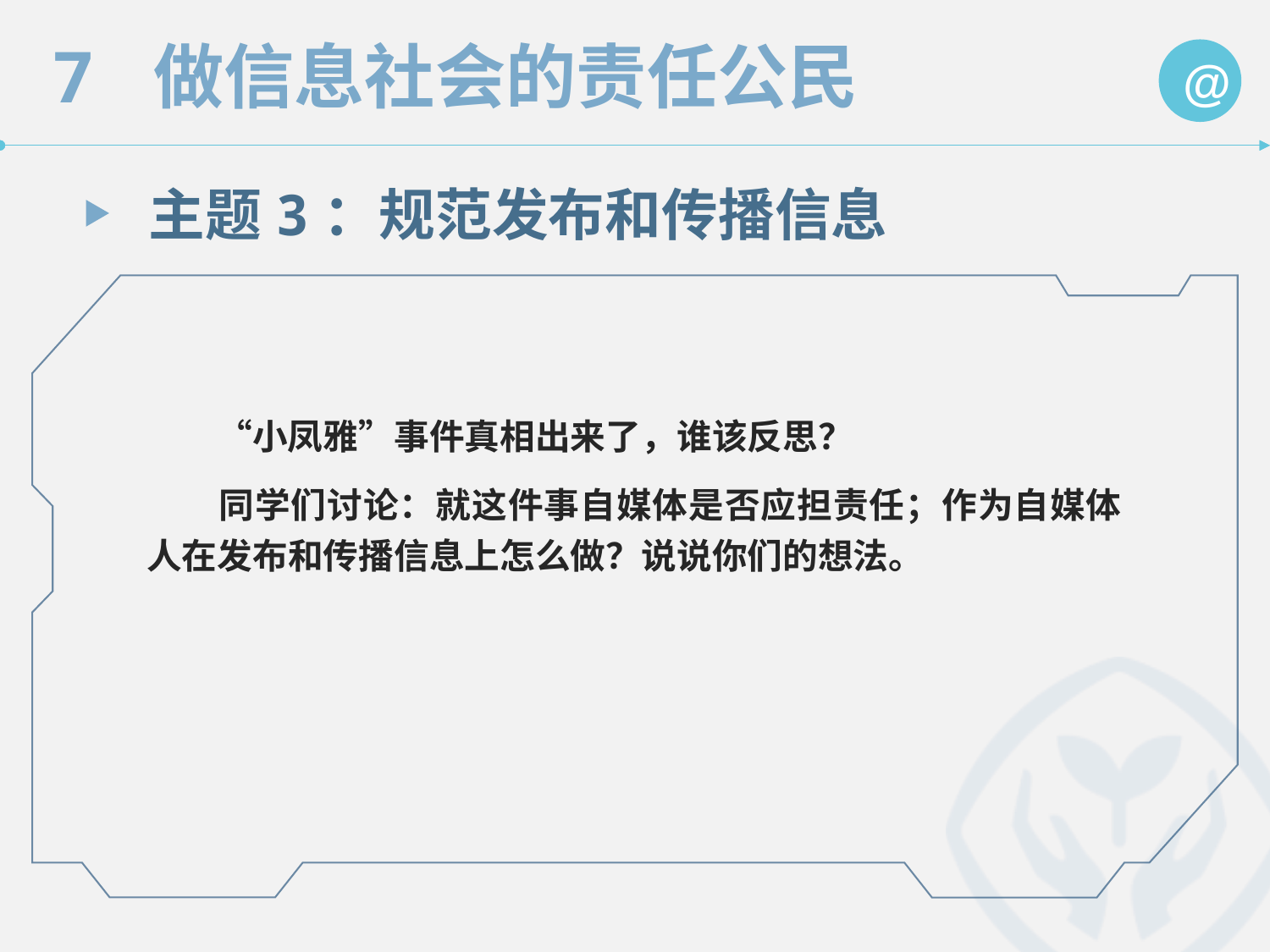

主题3：规范发布和传播信息

　　“小凤雅”事件真相出来了，谁该反思？
　　同学们讨论：就这件事自媒体是否应担责任；作为自媒体人在发布和传播信息上怎么做？说说你们的想法。